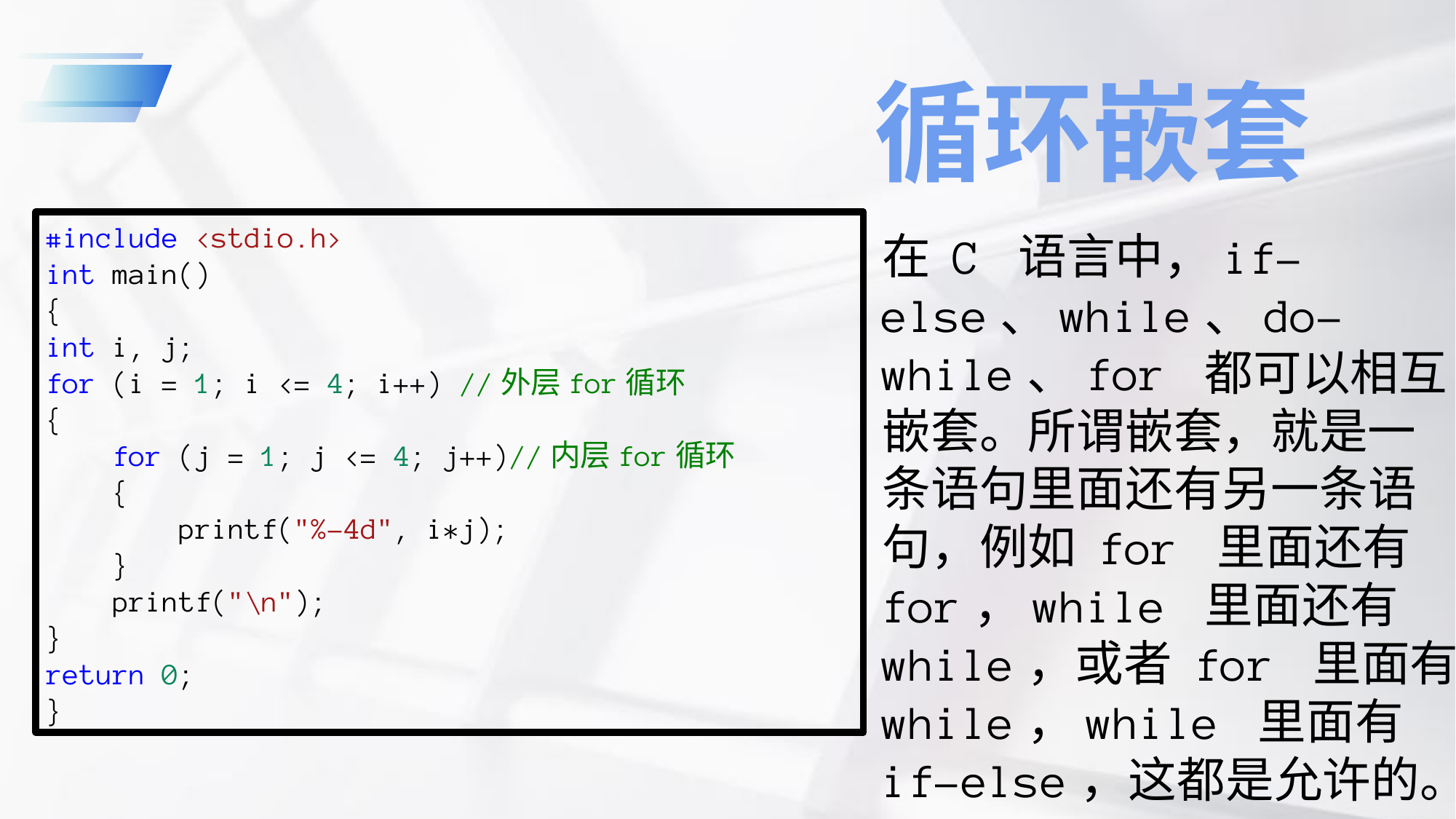

循环嵌套
#include <stdio.h>
int main()
{
int i, j;
for (i = 1; i <= 4; i++) //外层for循环
{
    for (j = 1; j <= 4; j++)//内层for循环
    {
        printf("%-4d", i*j);
    }
    printf("\n");
}
return 0;
}
在 C 语言中，if-else、while、do-while、for 都可以相互嵌套。所谓嵌套，就是一条语句里面还有另一条语句，例如 for 里面还有 for，while 里面还有 while，或者 for 里面有 while，while 里面有 if-else，这都是允许的。